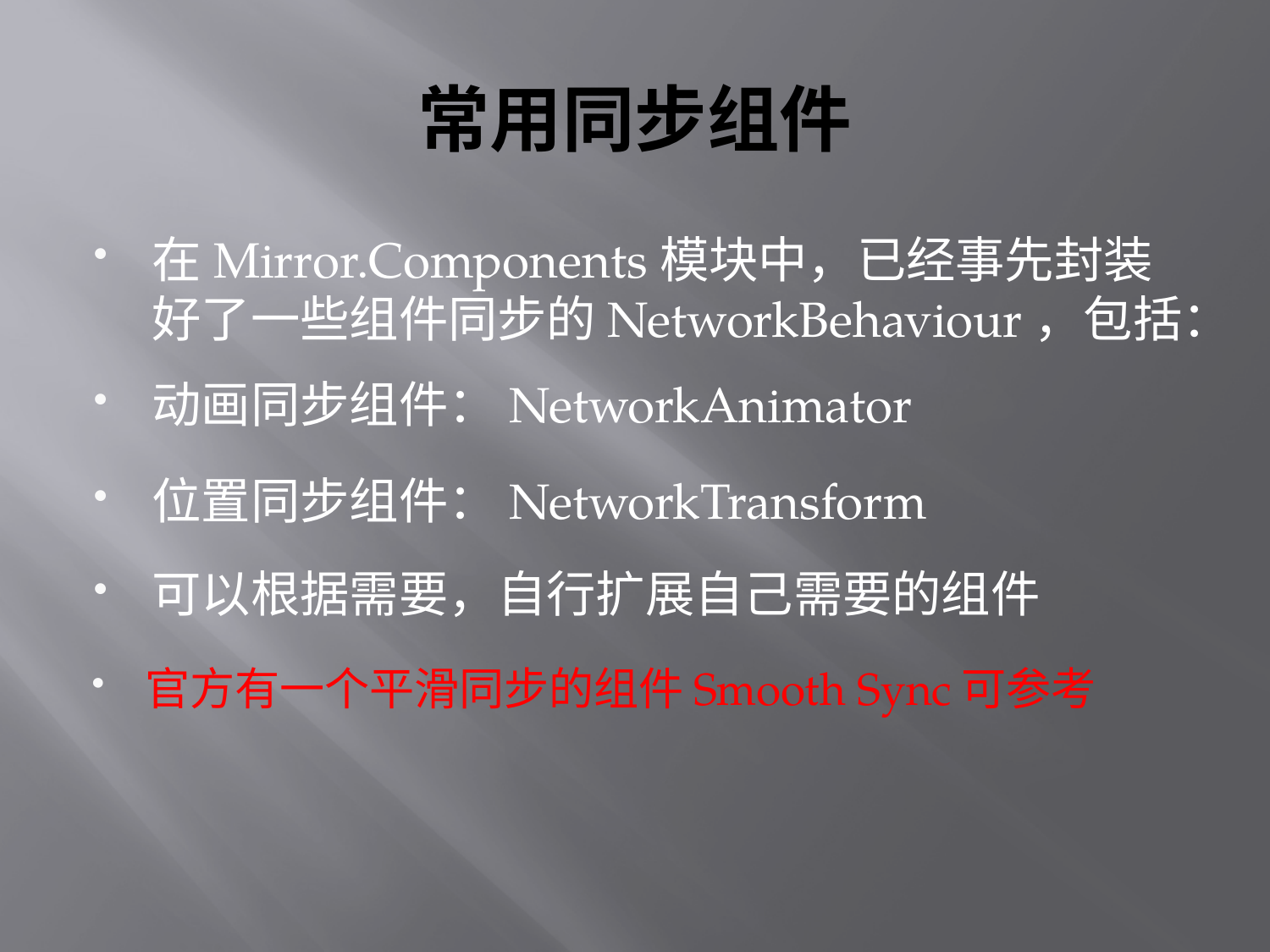

# 常用同步组件
在Mirror.Components模块中，已经事先封装好了一些组件同步的NetworkBehaviour，包括：
动画同步组件：NetworkAnimator
位置同步组件：NetworkTransform
可以根据需要，自行扩展自己需要的组件
官方有一个平滑同步的组件Smooth Sync可参考